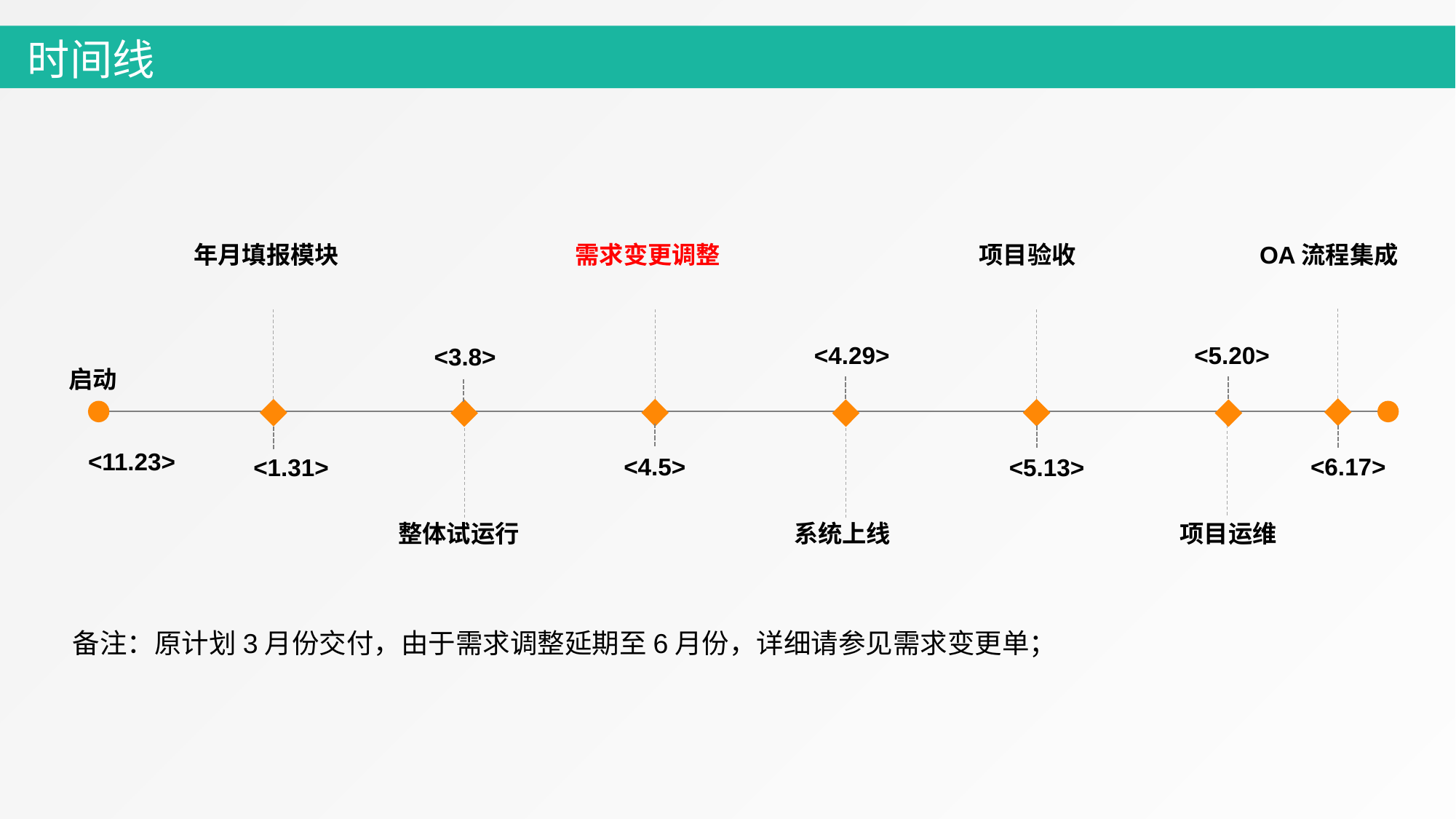

时间线
OA流程集成

<6.17>
年月填报模块

<1.31>
需求变更调整

<4.5>
项目验收

<5.13>
<4.29>

    系统上线
<5.20>

项目运维
<3.8>

整体试运行
启动
<11.23>

备注：原计划3月份交付，由于需求调整延期至6月份，详细请参见需求变更单；